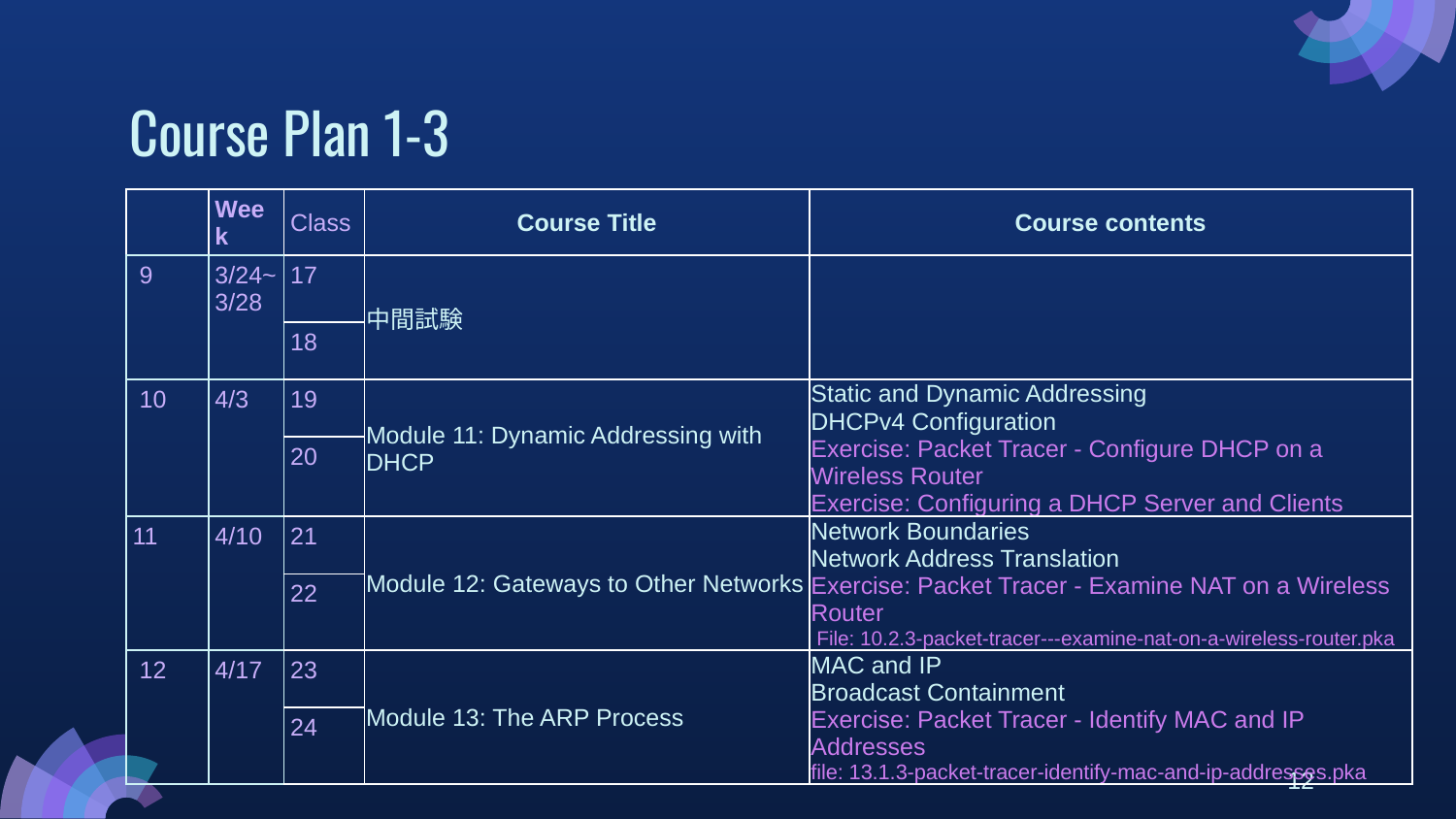

# Course Plan 1-3
|  | Week | Class | Course Title | Course contents |
| --- | --- | --- | --- | --- |
| 9 | 3/24~3/28 | 17 | 中間試験 |  |
|  |  | 18 |  |  |
| 10 | 4/3 | 19 | Module 11: Dynamic Addressing with DHCP | Static and Dynamic Addressing DHCPv4 Configuration Exercise: Packet Tracer - Configure DHCP on a Wireless Router Exercise: Configuring a DHCP Server and Clients |
|  |  | 20 |  |  |
| 11 | 4/10 | 21 | Module 12: Gateways to Other Networks | Network Boundaries Network Address Translation Exercise: Packet Tracer - Examine NAT on a Wireless Router File: 10.2.3-packet-tracer---examine-nat-on-a-wireless-router.pka |
|  |  | 22 |  |  |
| 12 | 4/17 | 23 | Module 13: The ARP Process | MAC and IP Broadcast Containment Exercise: Packet Tracer - Identify MAC and IP Addresses file: 13.1.3-packet-tracer-identify-mac-and-ip-addresses.pka |
|  |  | 24 |  |  |